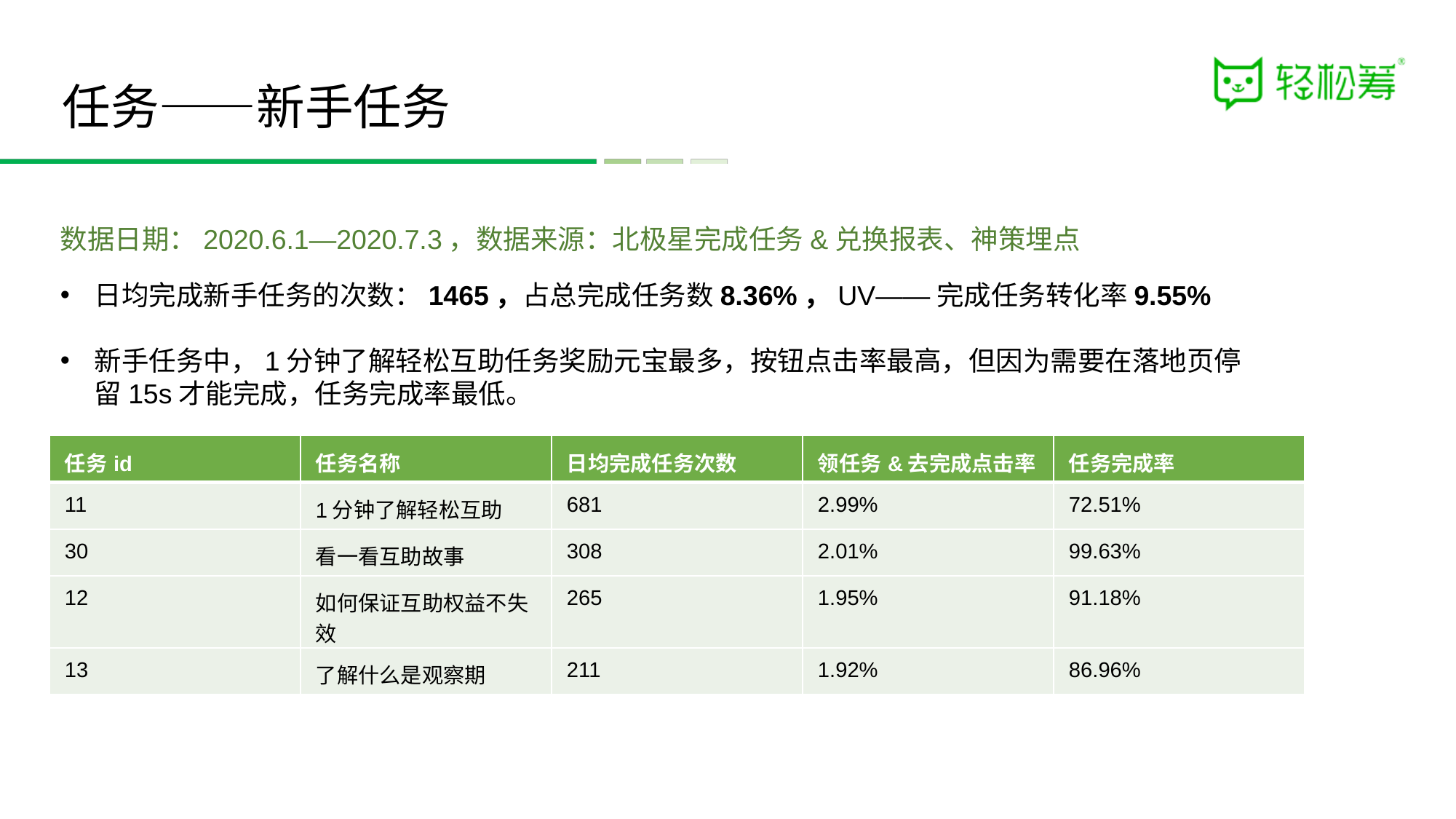

任务——新手任务
数据日期：2020.6.1—2020.7.3，数据来源：北极星完成任务&兑换报表、神策埋点
日均完成新手任务的次数：1465，占总完成任务数8.36%，UV——完成任务转化率9.55%

新手任务中，1分钟了解轻松互助任务奖励元宝最多，按钮点击率最高，但因为需要在落地页停留15s才能完成，任务完成率最低。

| 任务id | 任务名称 | 日均完成任务次数 | 领任务&去完成点击率 | 任务完成率 |
| --- | --- | --- | --- | --- |
| 11 | 1分钟了解轻松互助 | 681 | 2.99% | 72.51% |
| 30 | 看一看互助故事 | 308 | 2.01% | 99.63% |
| 12 | 如何保证互助权益不失效 | 265 | 1.95% | 91.18% |
| 13 | 了解什么是观察期 | 211 | 1.92% | 86.96% |